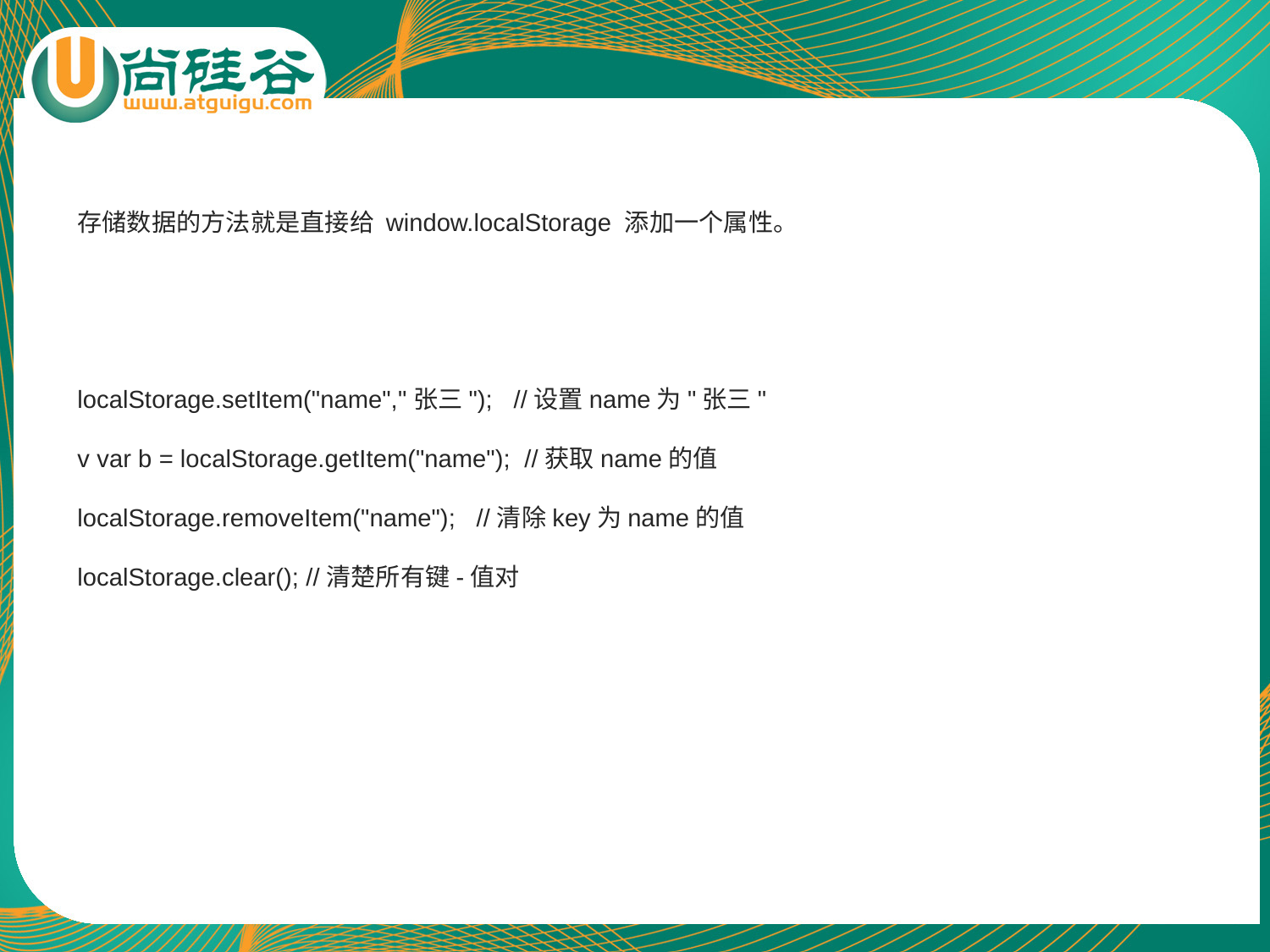

存储数据的方法就是直接给 window.localStorage 添加一个属性。

localStorage.setItem("name","张三");   //设置name为"张三"
v var b = localStorage.getItem("name");  //获取name的值
localStorage.removeItem("name");   //清除key为name的值
localStorage.clear(); //清楚所有键-值对